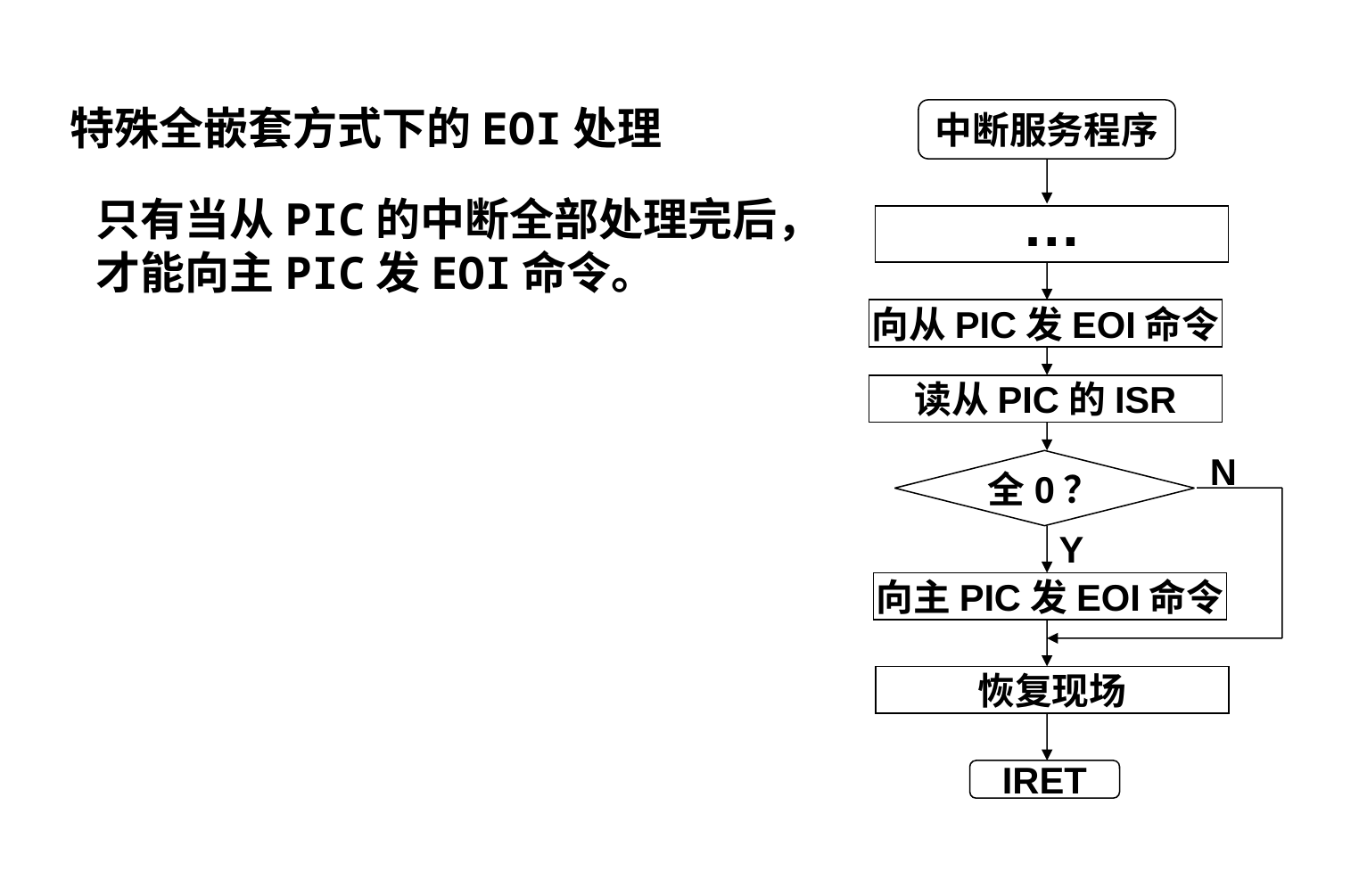

特殊全嵌套方式下的EOI处理
只有当从PIC的中断全部处理完后，才能向主PIC发EOI命令。
中断服务程序

…

向从PIC发EOI命令

读从PIC的ISR

N
全0？

Y
向主PIC发EOI命令

恢复现场

IRET